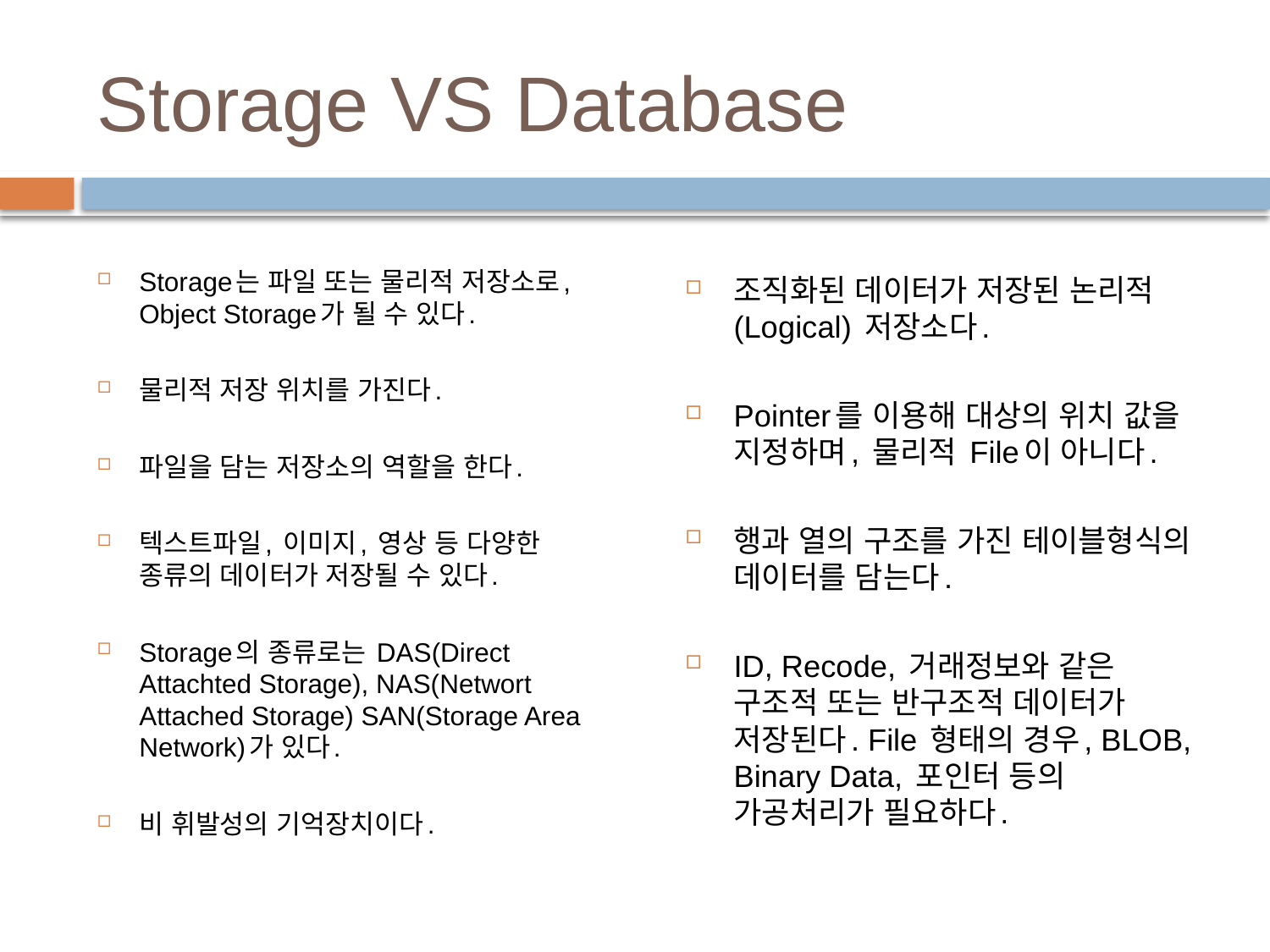

# Storage VS Database

Storage는 파일 또는 물리적 저장소로, Object Storage가 될 수 있다.

물리적 저장 위치를 가진다.

파일을 담는 저장소의 역할을 한다.

텍스트파일, 이미지, 영상 등 다양한 종류의 데이터가 저장될 수 있다.

Storage의 종류로는 DAS(Direct Attachted Storage), NAS(Networt Attached Storage) SAN(Storage Area Network)가 있다.

비 휘발성의 기억장치이다.

조직화된 데이터가 저장된 논리적(Logical) 저장소다.

Pointer를 이용해 대상의 위치 값을 지정하며, 물리적 File이 아니다.

행과 열의 구조를 가진 테이블형식의 데이터를 담는다.

ID, Recode, 거래정보와 같은 구조적 또는 반구조적 데이터가 저장된다. File 형태의 경우, BLOB, Binary Data, 포인터 등의 가공처리가 필요하다.